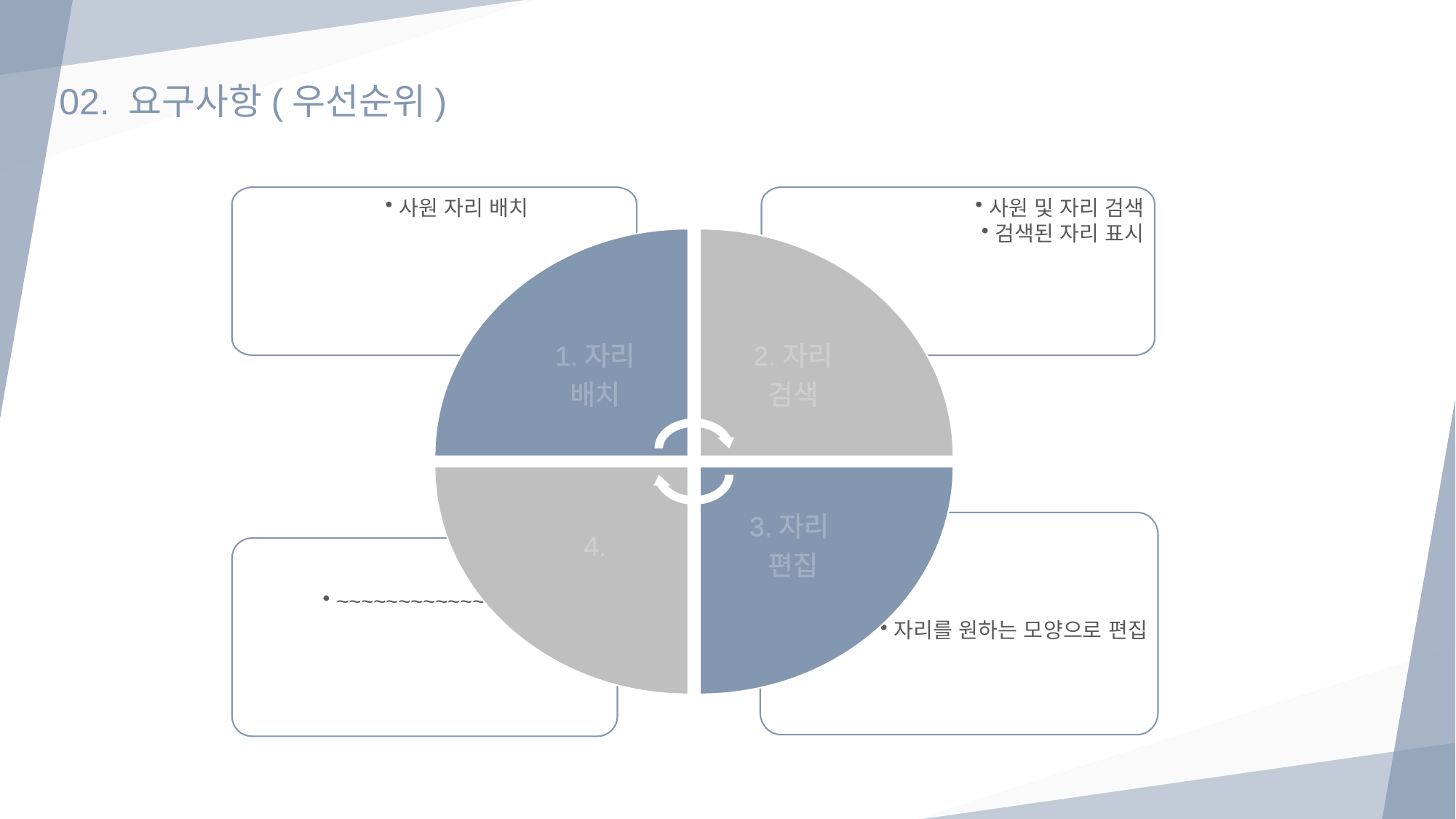

02. 요구사항(우선순위)
사원 자리 배치

사원 및 자리 검색
검색된 자리 표시
1.자리
배치
2.자리
검색

3.자리
편집
4.

자리를 원하는 모양으로 편집
~~~~~~~~~~~~~~